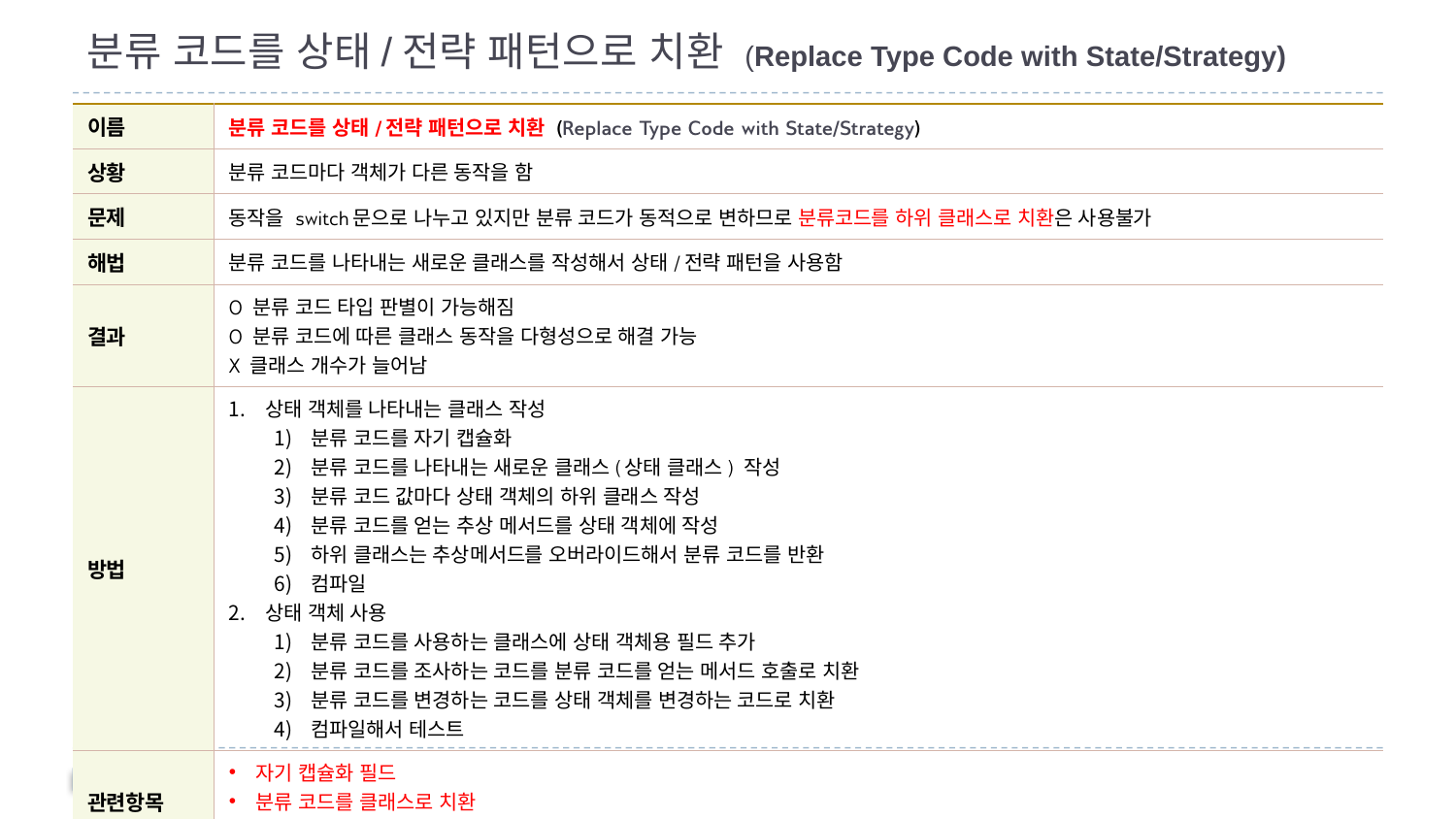

# 분류 코드를 상태/전략 패턴으로 치환 (Replace Type Code with State/Strategy)
| 이름 | 분류 코드를 상태/전략 패턴으로 치환 (Replace Type Code with State/Strategy) |
| --- | --- |
| 상황 | 분류 코드마다 객체가 다른 동작을 함 |
| 문제 | 동작을 switch문으로 나누고 있지만 분류 코드가 동적으로 변하므로 분류코드를 하위 클래스로 치환은 사용불가 |
| 해법 | 분류 코드를 나타내는 새로운 클래스를 작성해서 상태/전략 패턴을 사용함 |
| 결과 | O 분류 코드 타입 판별이 가능해짐 O 분류 코드에 따른 클래스 동작을 다형성으로 해결 가능 X 클래스 개수가 늘어남 |
| 방법 | 상태 객체를 나타내는 클래스 작성 분류 코드를 자기 캡슐화 분류 코드를 나타내는 새로운 클래스(상태 클래스) 작성 분류 코드 값마다 상태 객체의 하위 클래스 작성 분류 코드를 얻는 추상 메서드를 상태 객체에 작성 하위 클래스는 추상메서드를 오버라이드해서 분류 코드를 반환 컴파일 상태 객체 사용 분류 코드를 사용하는 클래스에 상태 객체용 필드 추가 분류 코드를 조사하는 코드를 분류 코드를 얻는 메서드 호출로 치환 분류 코드를 변경하는 코드를 상태 객체를 변경하는 코드로 치환 컴파일해서 테스트 |
| 관련항목 | 자기 캡슐화 필드 분류 코드를 클래스로 치환 분류 코드를 하위 클래스로 치환 |
57